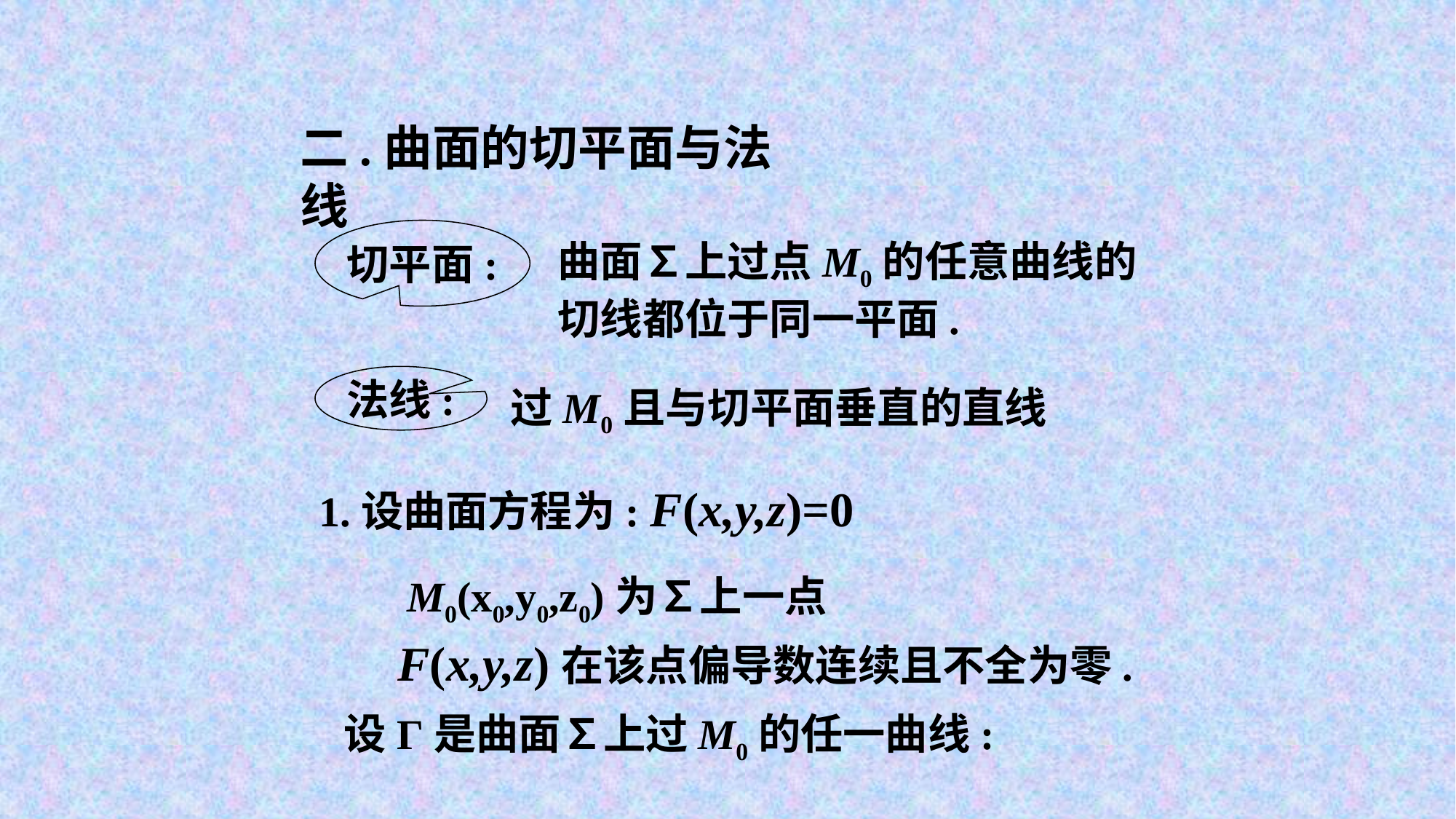

二.曲面的切平面与法线
切平面:
曲面∑上过点M0的任意曲线的切线都位于同一平面.
法线:
过M0且与切平面垂直的直线
1.设曲面方程为: F(x,y,z)=0
M0(x0,y0,z0)为∑上一点
F(x,y,z)在该点偏导数连续且不全为零.
设Г是曲面∑上过M0的任一曲线: